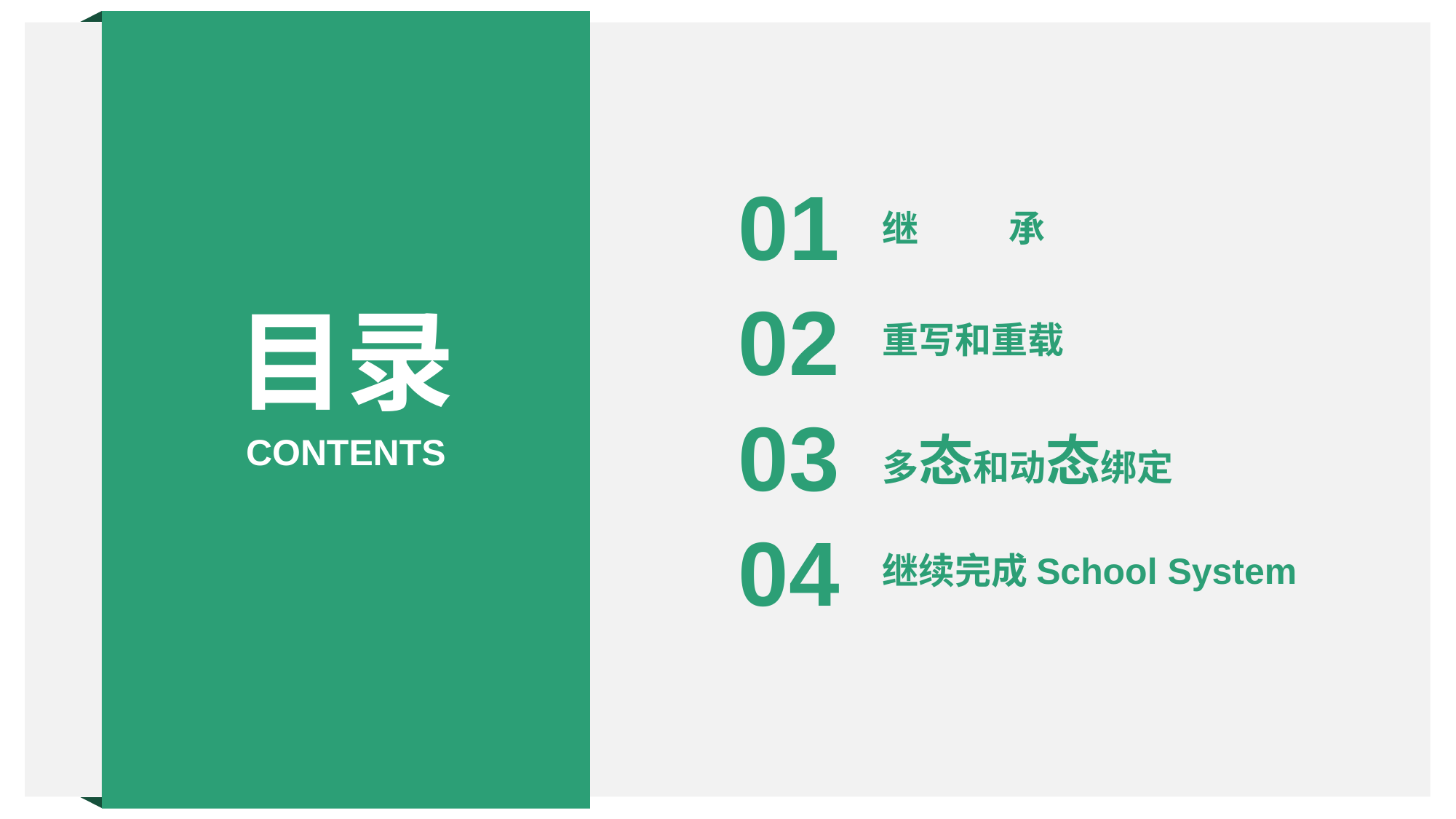

01
继           承
02
目录
重写和重载
03
CONTENTS
多态和动态绑定
04
继续完成School System